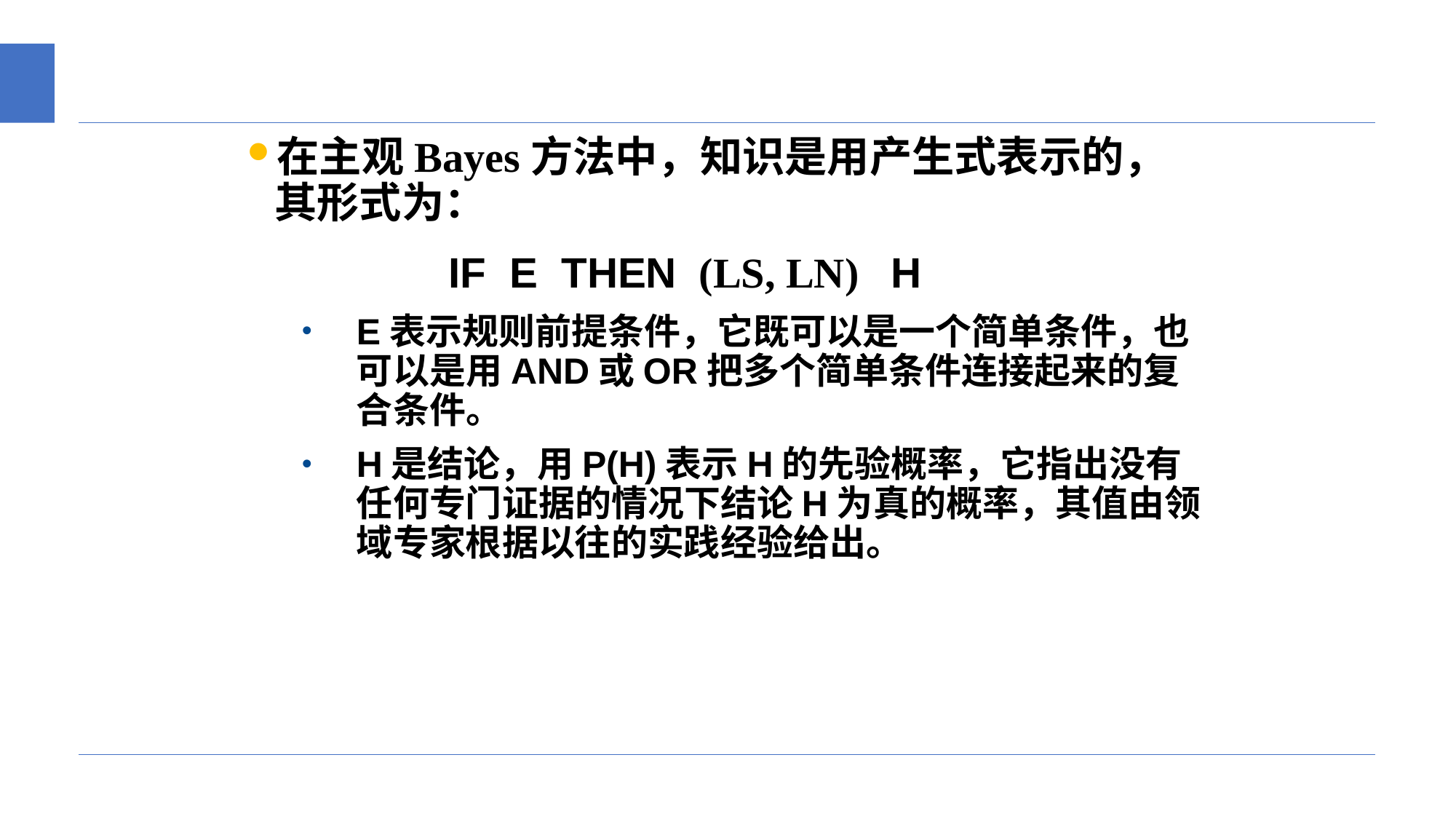

在主观Bayes方法中，知识是用产生式表示的，其形式为：
                 IF  E  THEN  (LS, LN)   H
E表示规则前提条件，它既可以是一个简单条件，也可以是用AND或OR把多个简单条件连接起来的复合条件。
H是结论，用P(H)表示H的先验概率，它指出没有任何专门证据的情况下结论H为真的概率，其值由领域专家根据以往的实践经验给出。